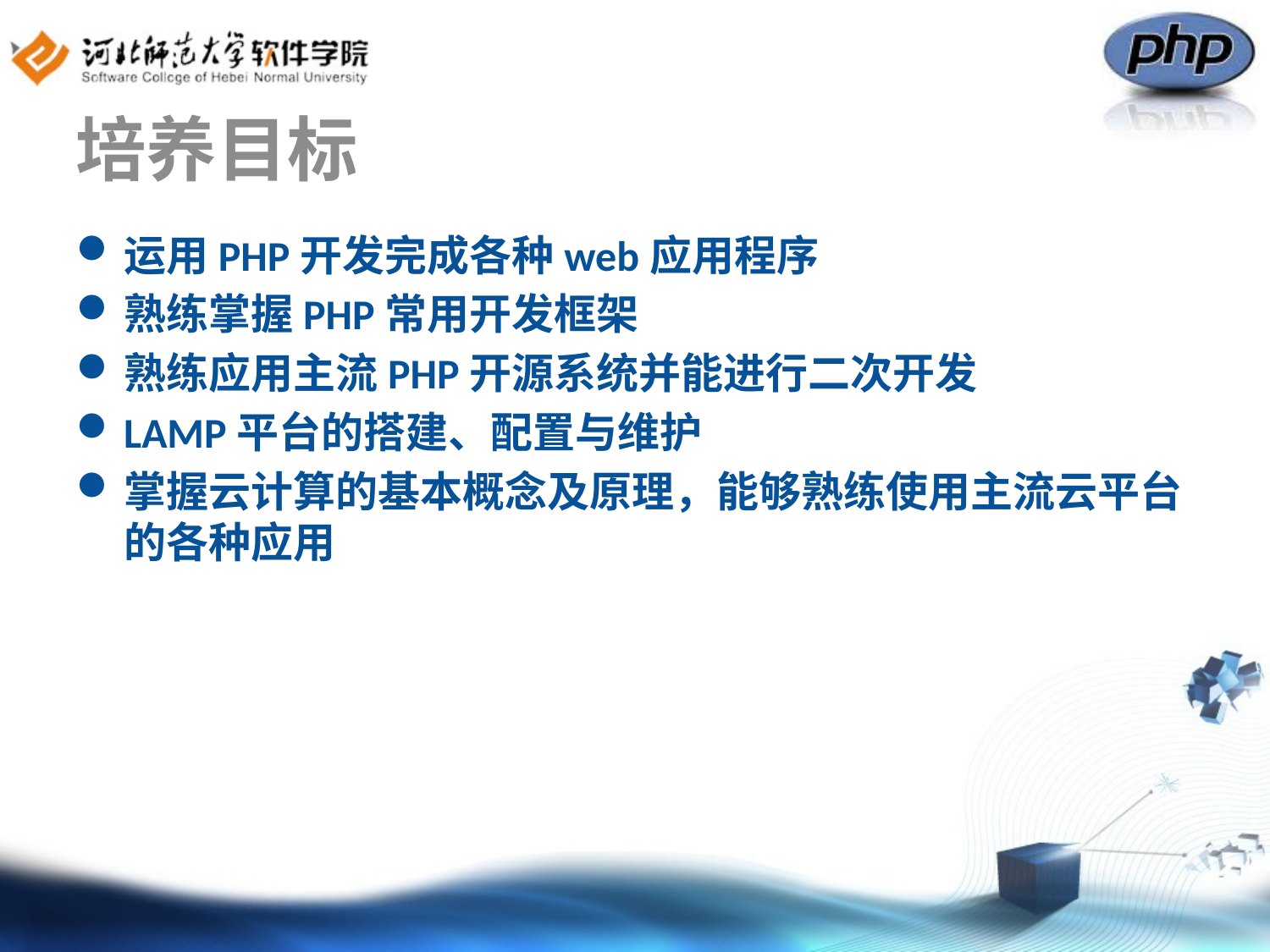

# 培养目标
运用PHP开发完成各种web应用程序
熟练掌握PHP常用开发框架
熟练应用主流PHP开源系统并能进行二次开发
LAMP平台的搭建、配置与维护
掌握云计算的基本概念及原理，能够熟练使用主流云平台的各种应用